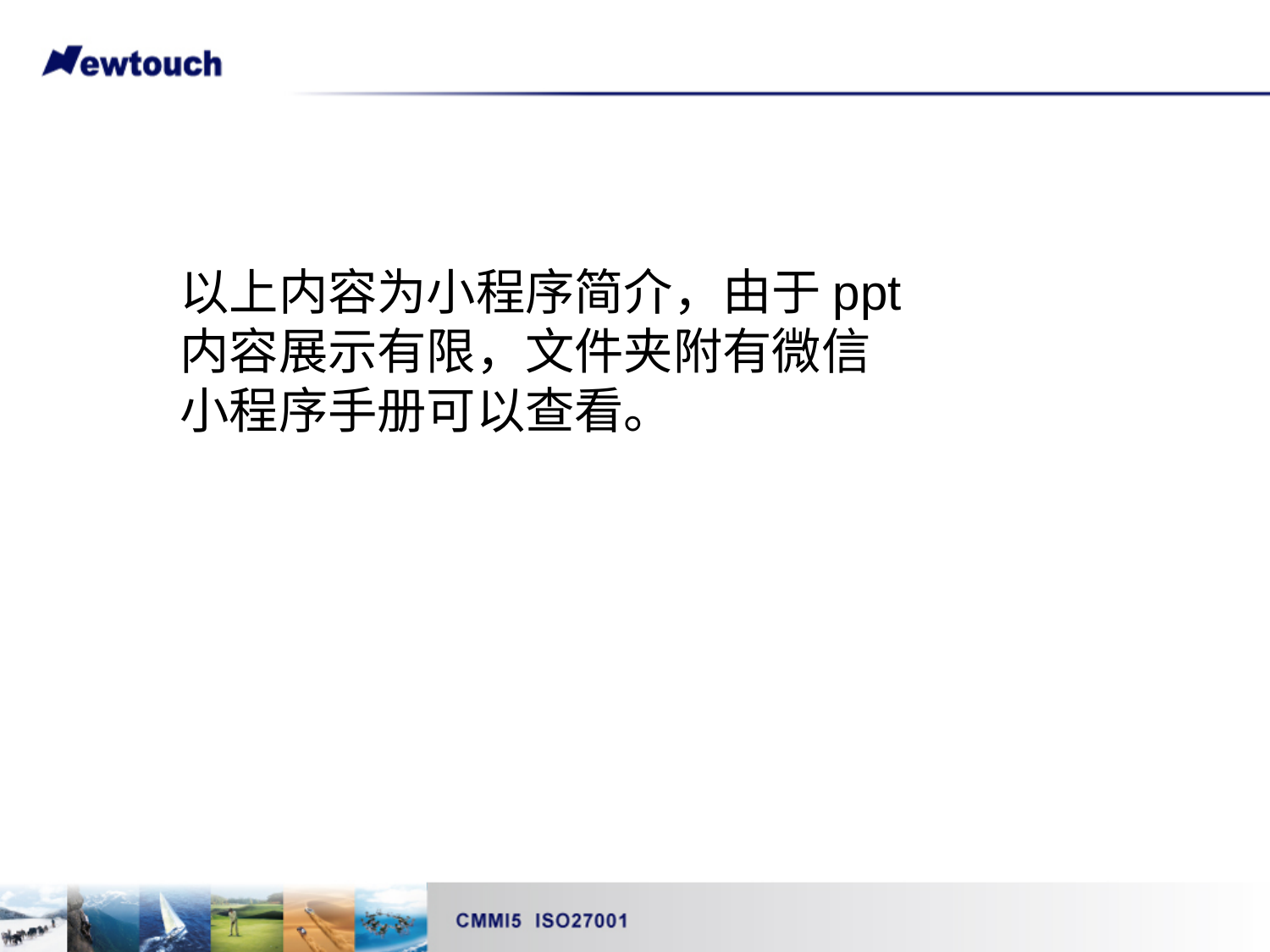

以上内容为小程序简介，由于ppt内容展示有限，文件夹附有微信小程序手册可以查看。
35